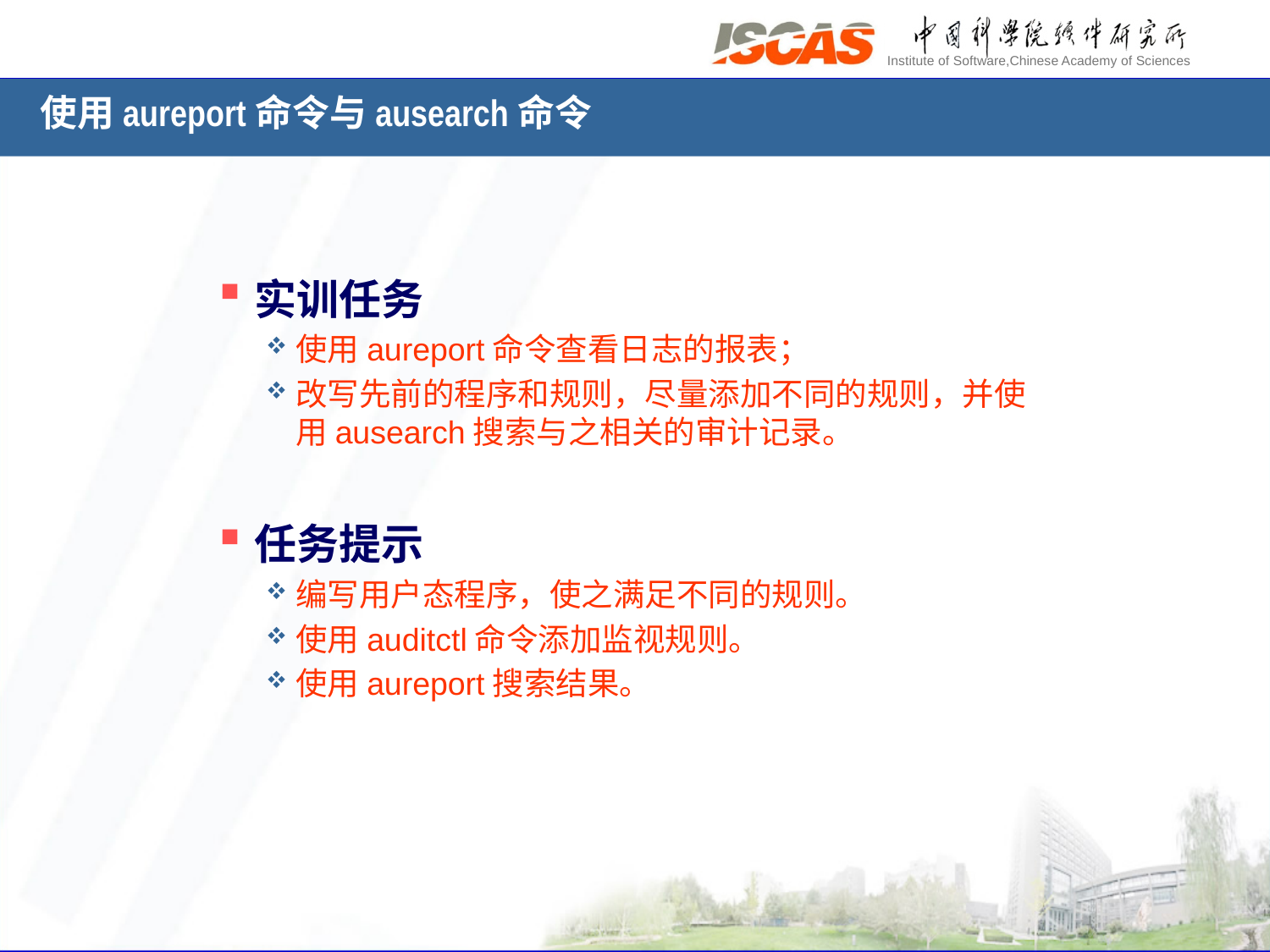

使用aureport命令与ausearch命令
实训任务
使用aureport命令查看日志的报表；
改写先前的程序和规则，尽量添加不同的规则，并使用ausearch搜索与之相关的审计记录。

任务提示
编写用户态程序，使之满足不同的规则。
使用auditctl命令添加监视规则。
使用aureport搜索结果。